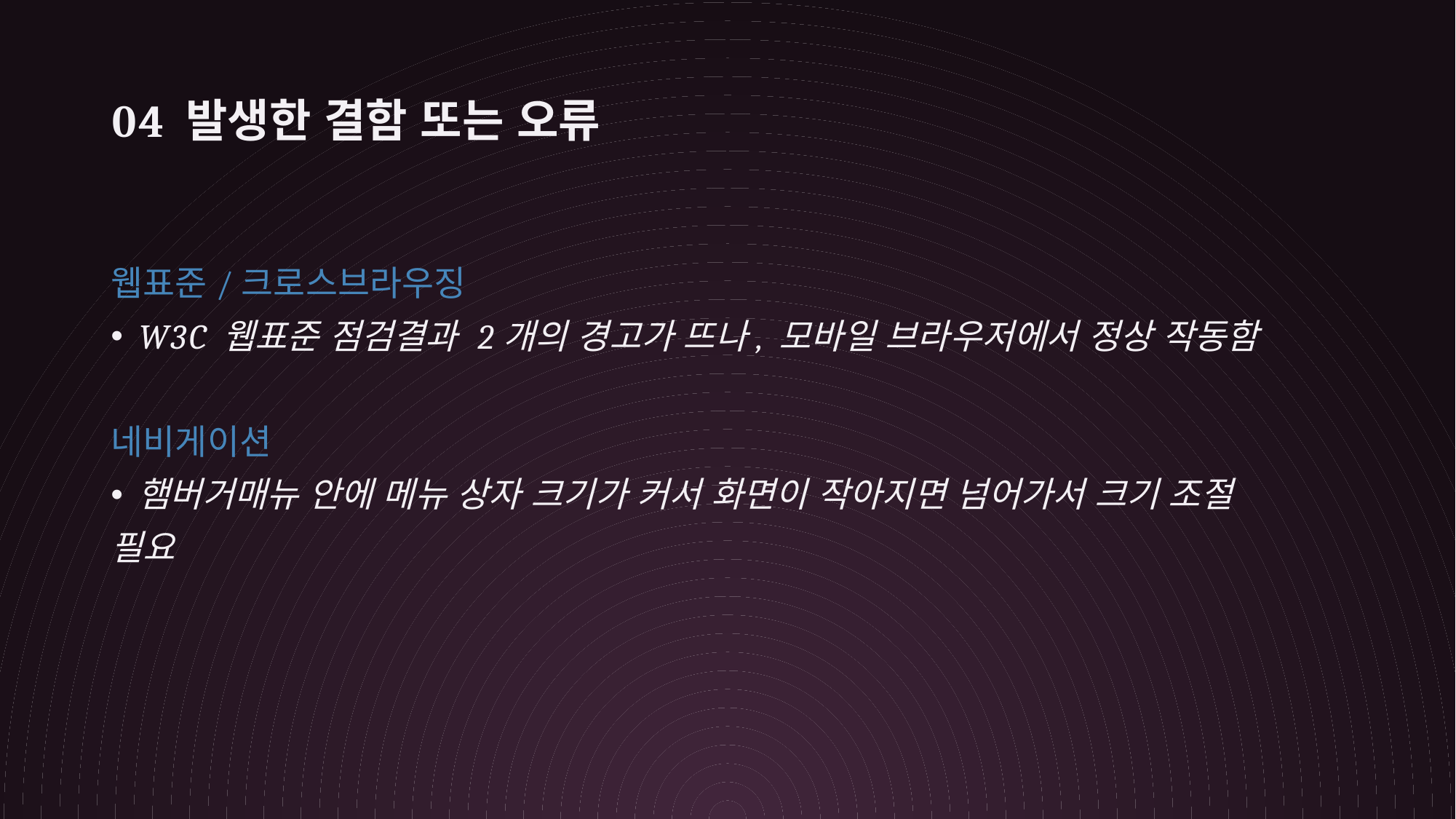

# 04 발생한 결함 또는 오류
웹표준/크로스브라우징
W3C 웹표준 점검결과 2개의 경고가 뜨나, 모바일 브라우저에서 정상 작동함

네비게이션
햄버거매뉴 안에 메뉴 상자 크기가 커서 화면이 작아지면 넘어가서 크기 조절
필요